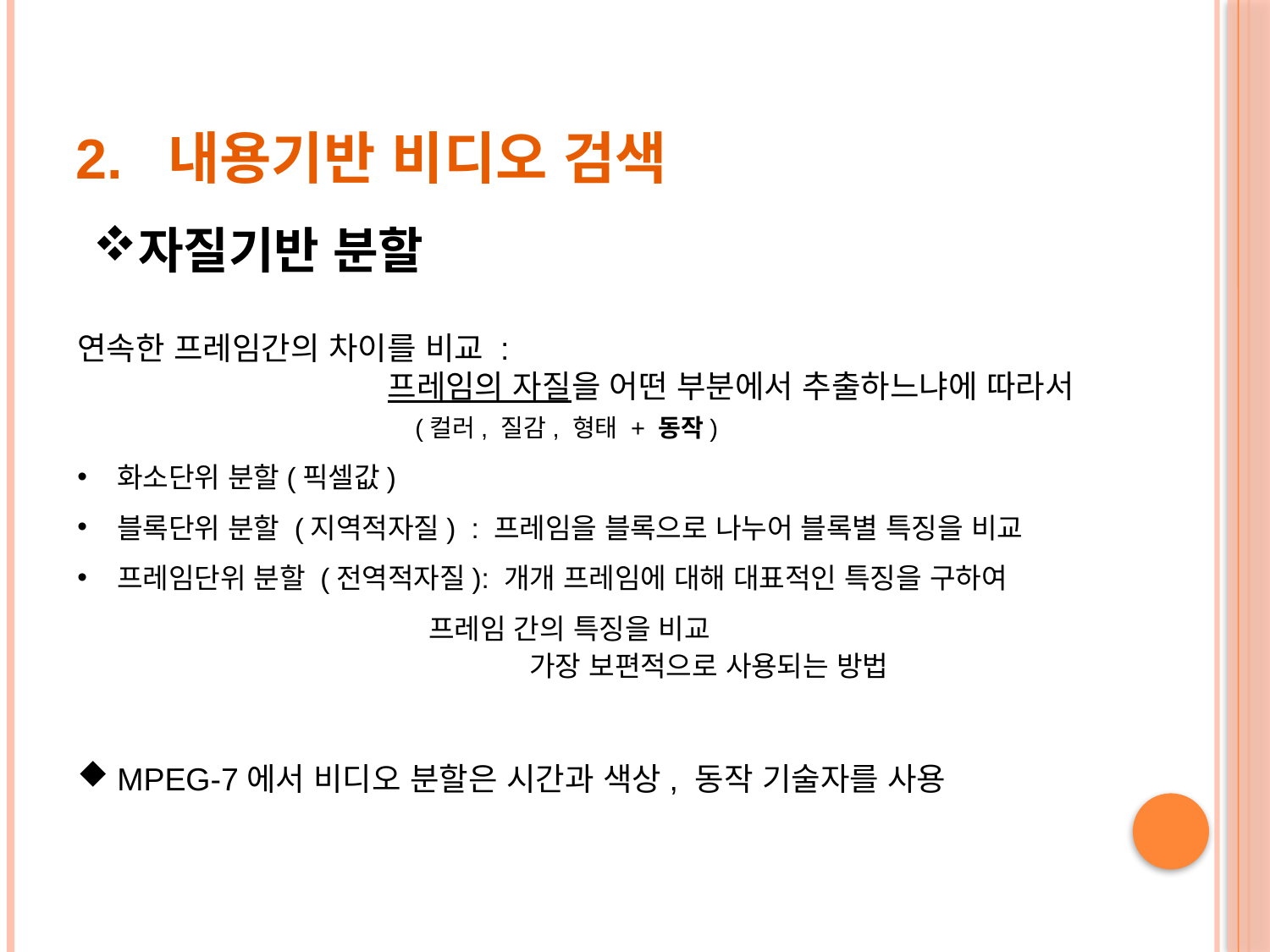

# 2.  내용기반 비디오 검색
자질기반 분할

연속한 프레임간의 차이를 비교 :
                                  프레임의 자질을 어떤 부분에서 추출하느냐에 따라서

화소단위 분할(픽셀값)
블록단위 분할 (지역적자질)  : 프레임을 블록으로 나누어 블록별 특징을 비교
프레임단위 분할 (전역적자질): 개개 프레임에 대해 대표적인 특징을 구하여
                                            프레임 간의 특징을 비교
                                                  가장 보편적으로 사용되는 방법

MPEG-7에서 비디오 분할은 시간과 색상, 동작 기술자를 사용

(컬러, 질감, 형태 + 동작)